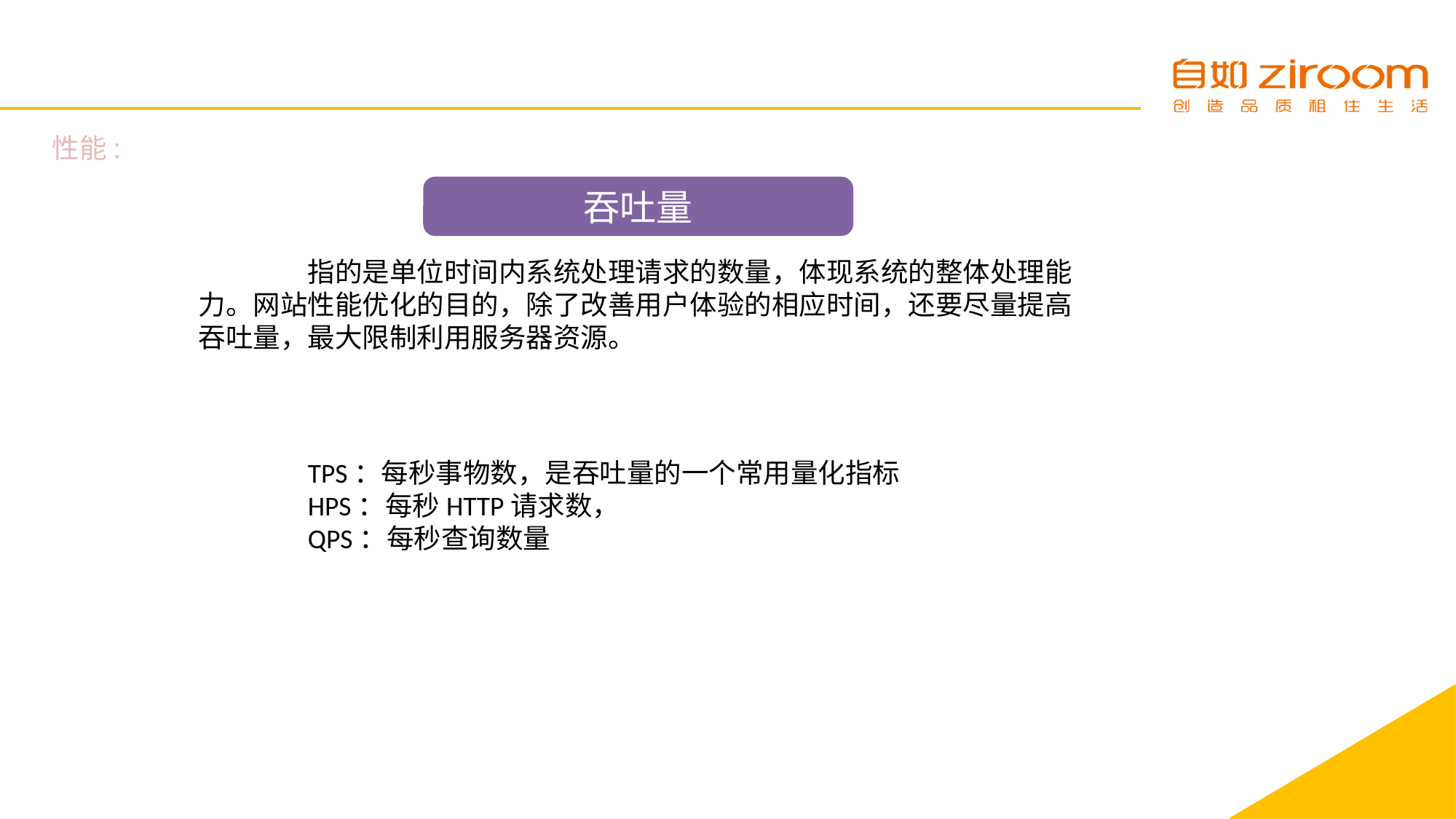

性能:

吞吐量
	指的是单位时间内系统处理请求的数量，体现系统的整体处理能力。网站性能优化的目的，除了改善用户体验的相应时间，还要尽量提高吞吐量，最大限制利用服务器资源。
	TPS：每秒事物数，是吞吐量的一个常用量化指标
	HPS：每秒HTTP请求数，
	QPS：每秒查询数量